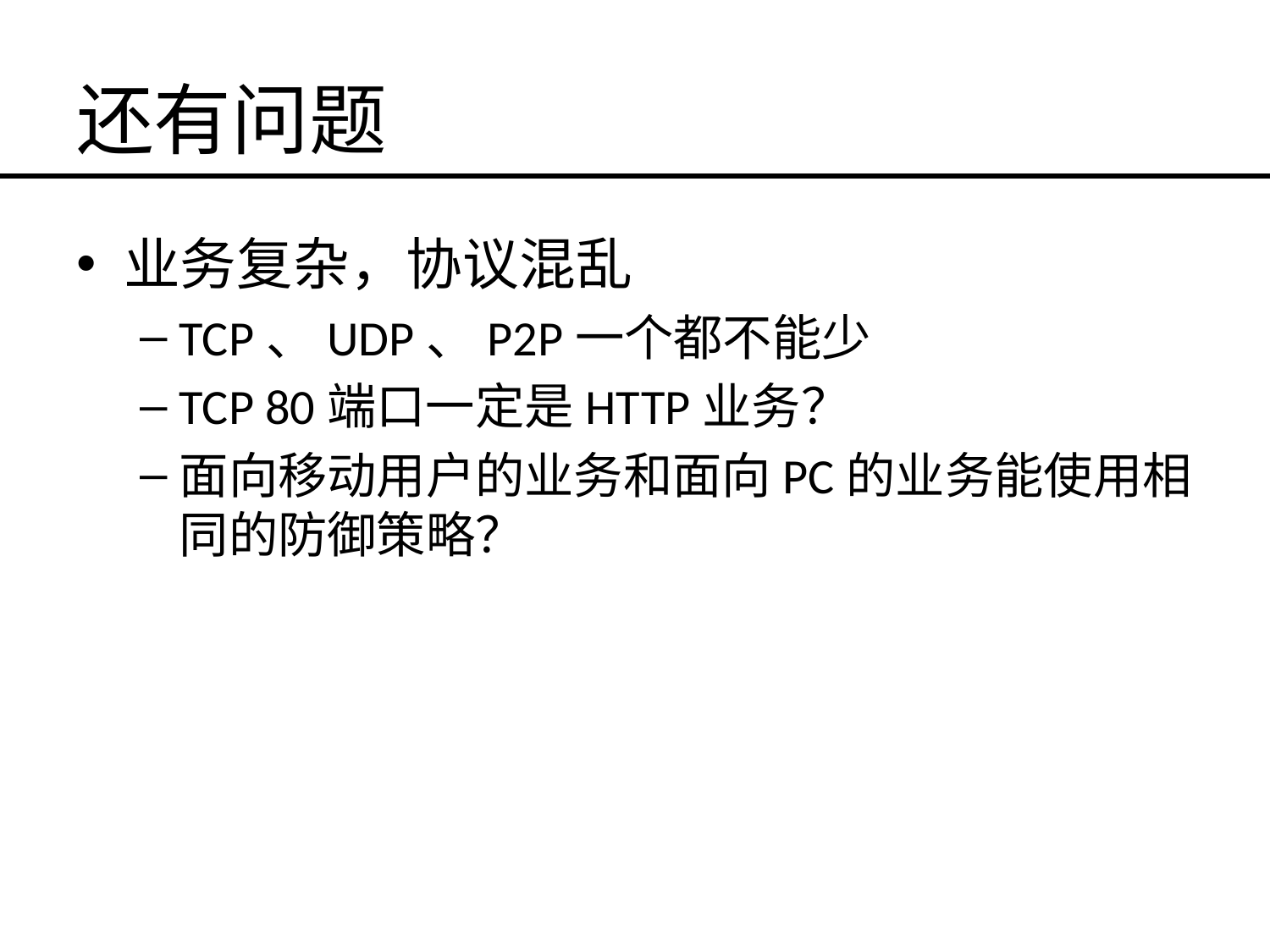

# 还有问题
业务复杂，协议混乱
TCP、UDP、P2P一个都不能少
TCP 80端口一定是HTTP业务？
面向移动用户的业务和面向PC的业务能使用相同的防御策略？